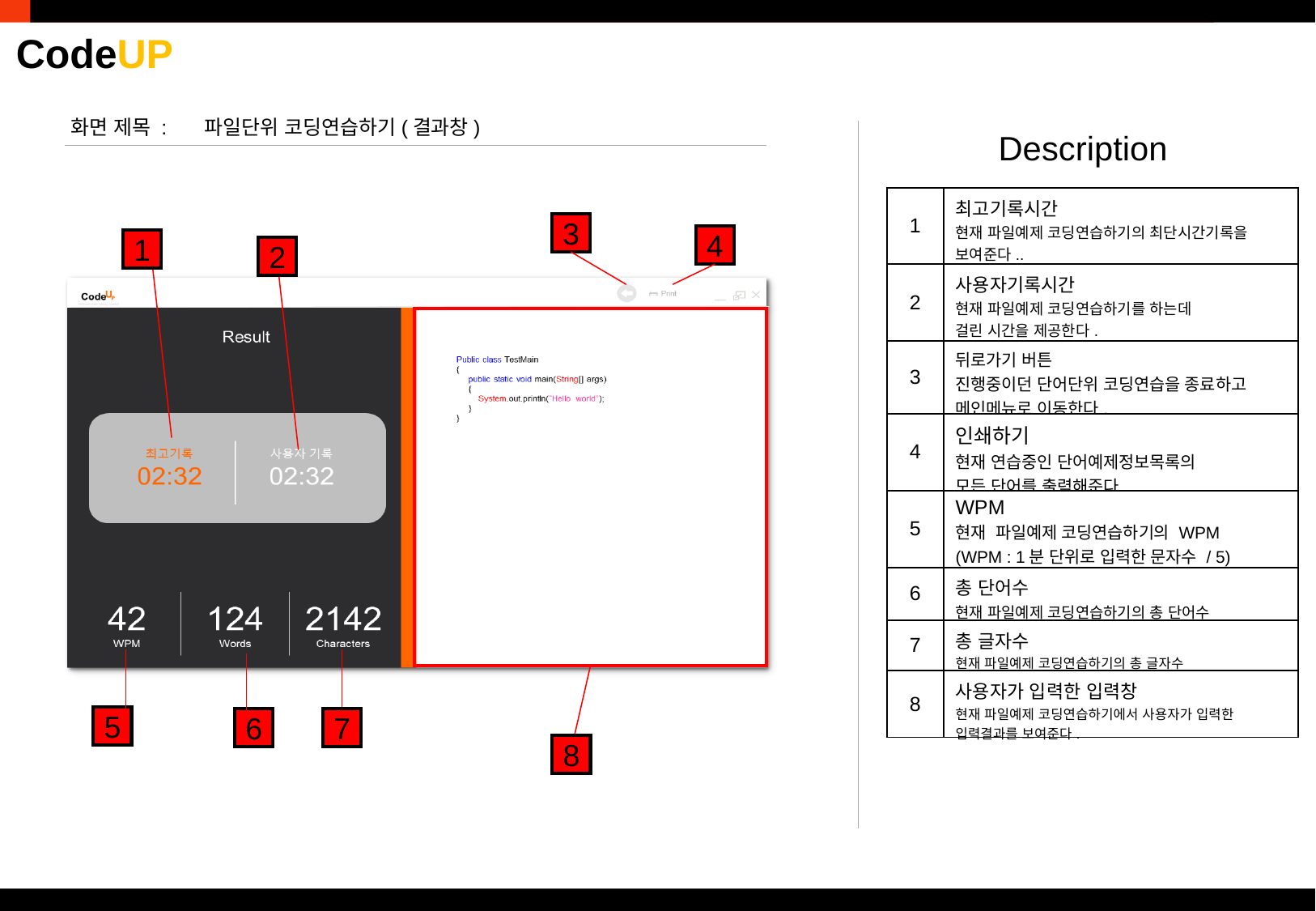

화면 제목 :
파일단위 코딩연습하기(결과창)
Description
| 1 | 최고기록시간 현재 파일예제 코딩연습하기의 최단시간기록을 보여준다.. |
| --- | --- |
| 2 | 사용자기록시간 현재 파일예제 코딩연습하기를 하는데 걸린 시간을 제공한다. |
| 3 | 뒤로가기 버튼 진행중이던 단어단위 코딩연습을 종료하고 메인메뉴로 이동한다. |
| 4 | 인쇄하기 현재 연습중인 단어예제정보목록의 모든 단어를 출력해준다. |
| 5 | WPM 현재 파일예제 코딩연습하기의 WPM (WPM : 1분 단위로 입력한 문자수 / 5) |
| 6 | 총 단어수 현재 파일예제 코딩연습하기의 총 단어수 |
| 7 | 총 글자수 현재 파일예제 코딩연습하기의 총 글자수 |
| 8 | 사용자가 입력한 입력창 현재 파일예제 코딩연습하기에서 사용자가 입력한 입력결과를 보여준다. |
3
4
1
2

5
6
7
8